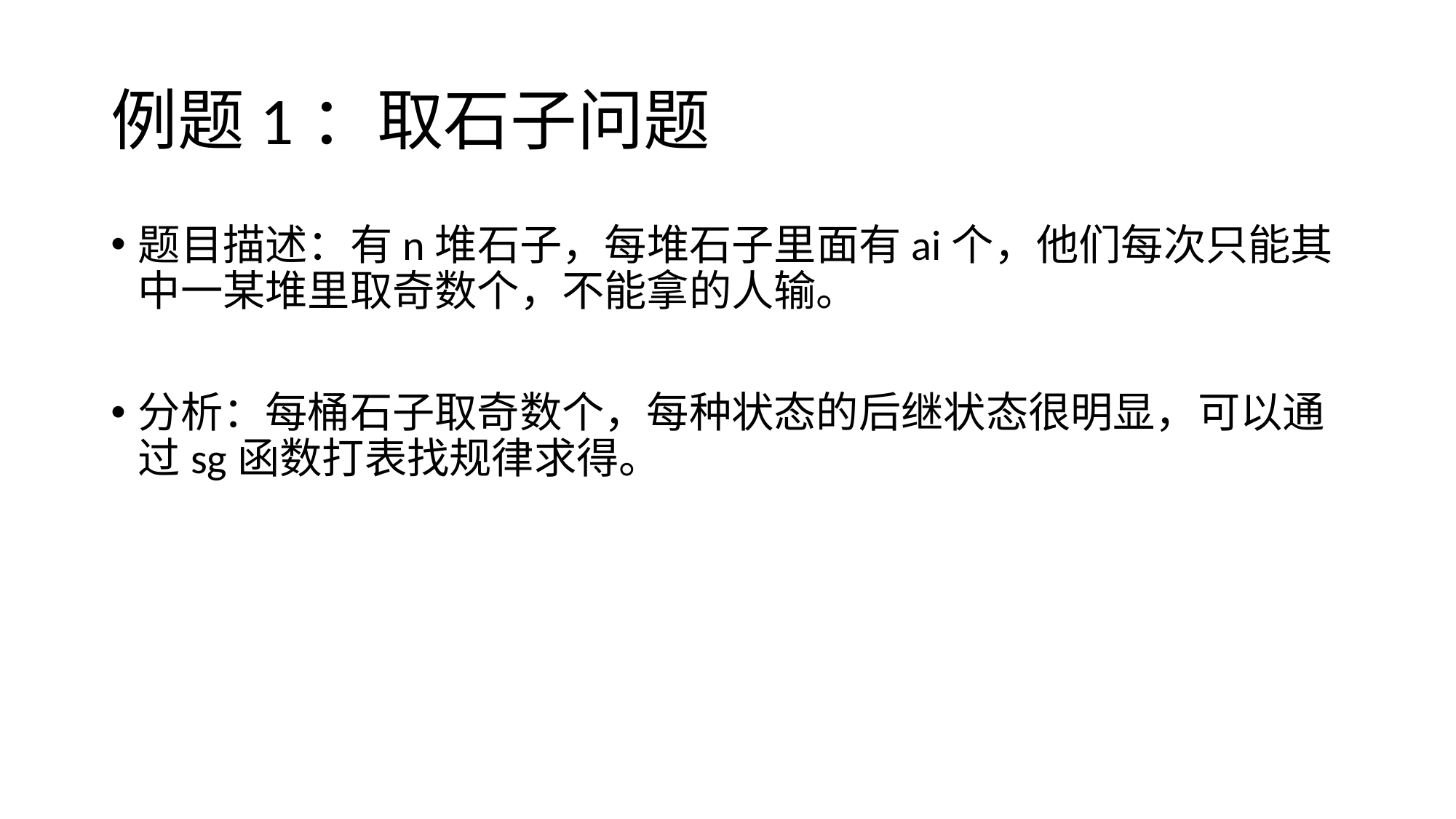

# 例题1：取石子问题
题目描述：有n堆石子，每堆石子里面有ai个，他们每次只能其中一某堆里取奇数个，不能拿的人输。

分析：每桶石子取奇数个，每种状态的后继状态很明显，可以通过sg函数打表找规律求得。